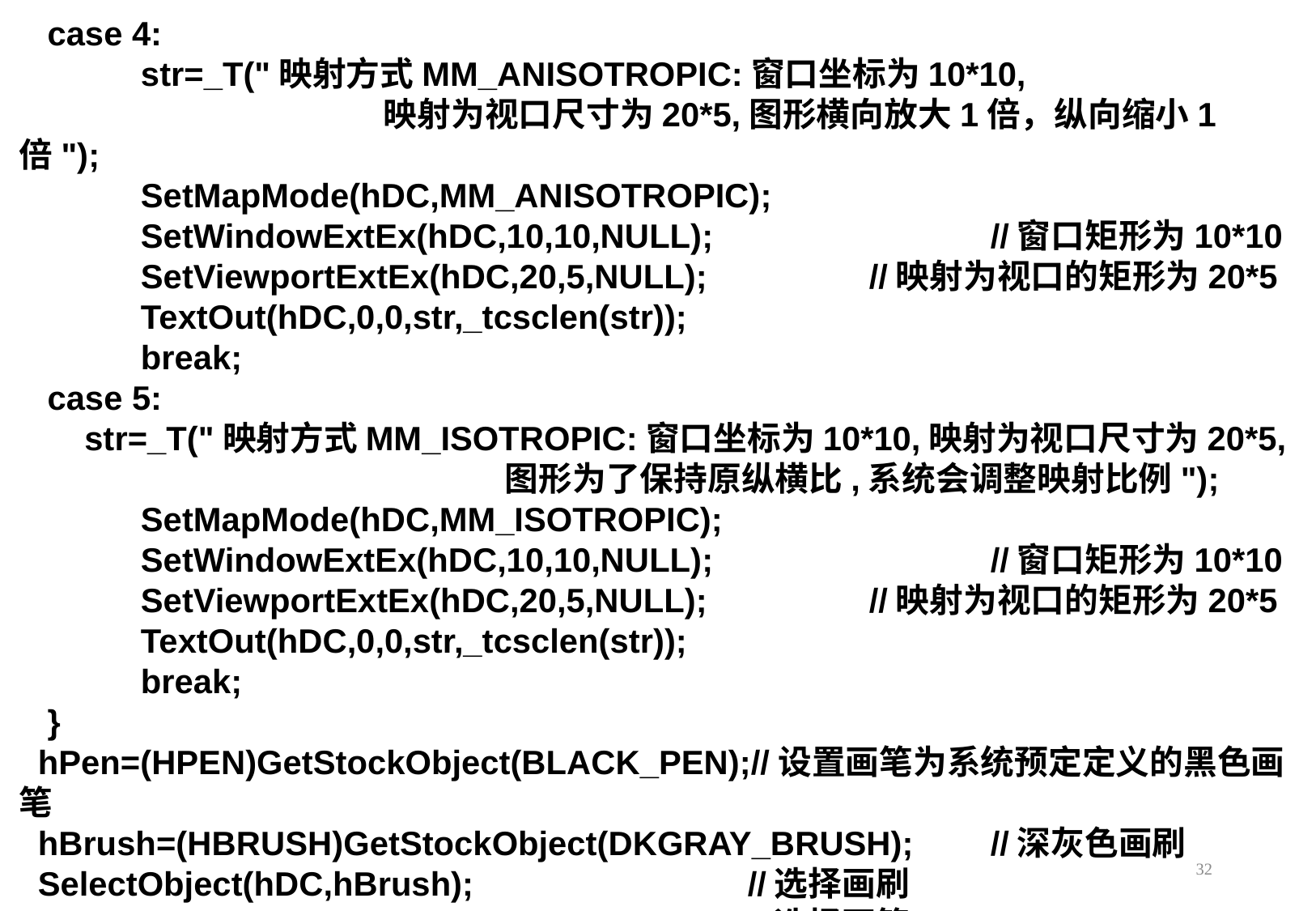

case 4:
	str=_T("映射方式MM_ANISOTROPIC:窗口坐标为10*10,
			映射为视口尺寸为20*5,图形横向放大1倍，纵向缩小1倍");
	SetMapMode(hDC,MM_ANISOTROPIC);
	SetWindowExtEx(hDC,10,10,NULL);			//窗口矩形为10*10
	SetViewportExtEx(hDC,20,5,NULL);		//映射为视口的矩形为20*5
	TextOut(hDC,0,0,str,_tcsclen(str));
	break;
   case 5:
       str=_T("映射方式MM_ISOTROPIC:窗口坐标为10*10,映射为视口尺寸为20*5,
				图形为了保持原纵横比,系统会调整映射比例");
	SetMapMode(hDC,MM_ISOTROPIC);
	SetWindowExtEx(hDC,10,10,NULL);			//窗口矩形为10*10
	SetViewportExtEx(hDC,20,5,NULL);		//映射为视口的矩形为20*5
	TextOut(hDC,0,0,str,_tcsclen(str));
	break;
   }
  hPen=(HPEN)GetStockObject(BLACK_PEN);//设置画笔为系统预定定义的黑色画笔
  hBrush=(HBRUSH)GetStockObject(DKGRAY_BRUSH); 	//深灰色画刷
  SelectObject(hDC,hBrush);  			//选择画刷
  SelectObject(hDC,hPen);    			//选择画笔

32